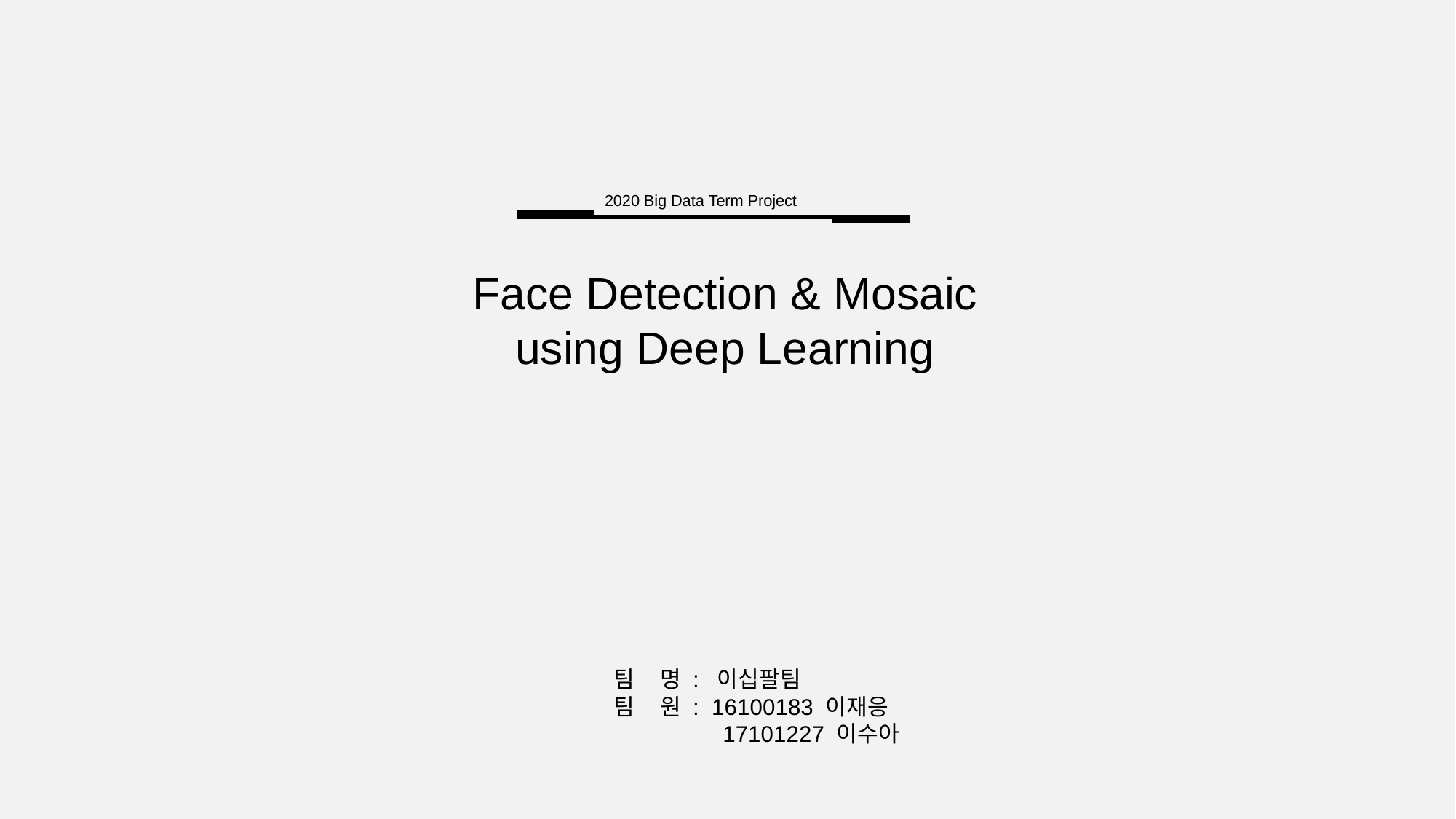

2020 Big Data Term Project

Face Detection & Mosaic using Deep Learning
팀    명 :  이십팔팀
팀    원 :  16100183 이재응
	17101227 이수아